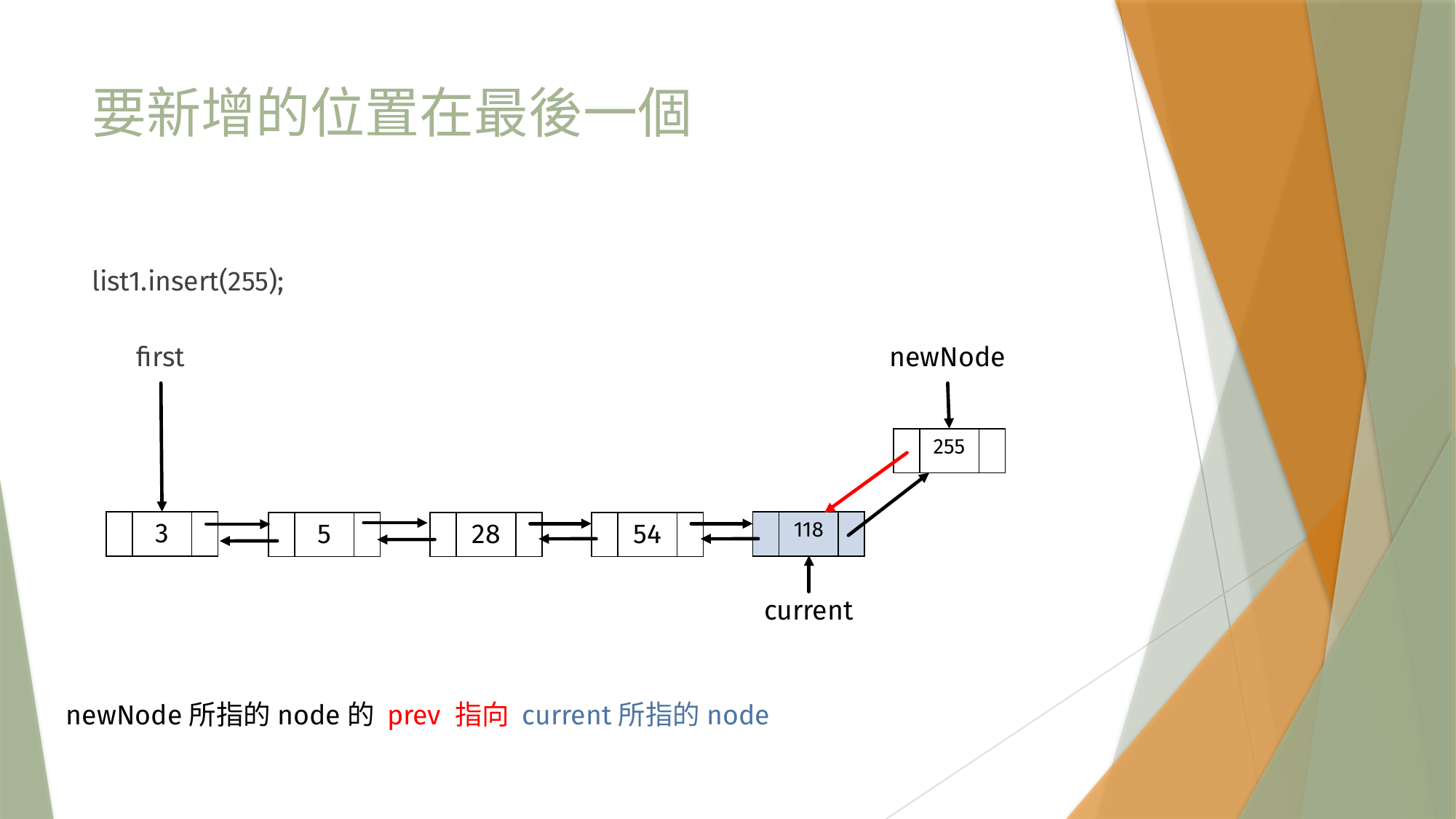

# 要新增的位置在最後一個
list1.insert(255);
first
newNode
|  | 255 |  |
| --- | --- | --- |
|  | 3 |  |
| --- | --- | --- |
|  | 118 |  |
| --- | --- | --- |
|  | 5 |  |
| --- | --- | --- |
|  | 28 |  |
| --- | --- | --- |
|  | 54 |  |
| --- | --- | --- |
current
newNode所指的node的 prev 指向 current所指的node